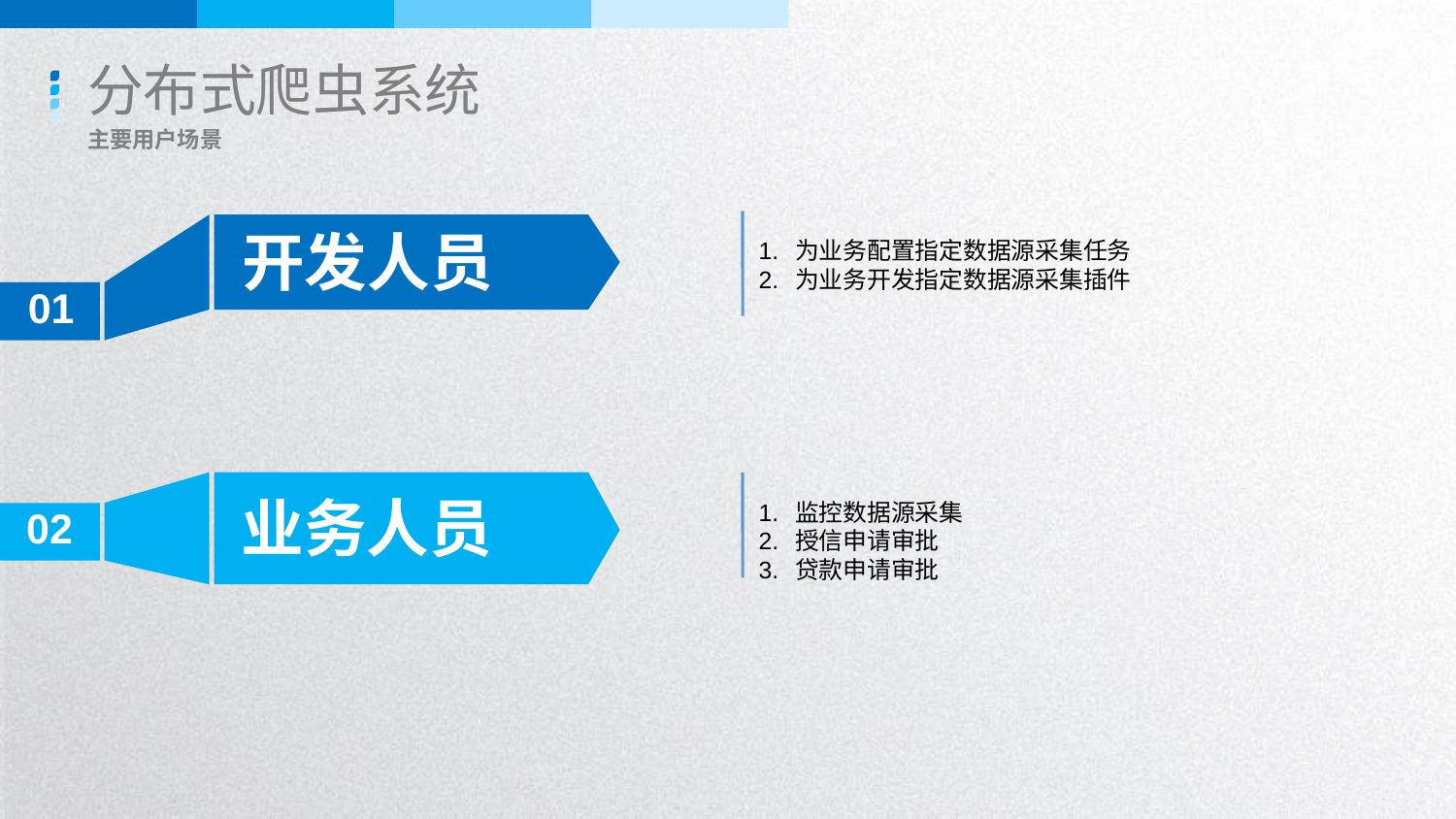

分布式爬虫系统
主要用户场景

开发人员
为业务配置指定数据源采集任务
为业务开发指定数据源采集插件

01

业务人员
监控数据源采集
授信申请审批
贷款申请审批
02